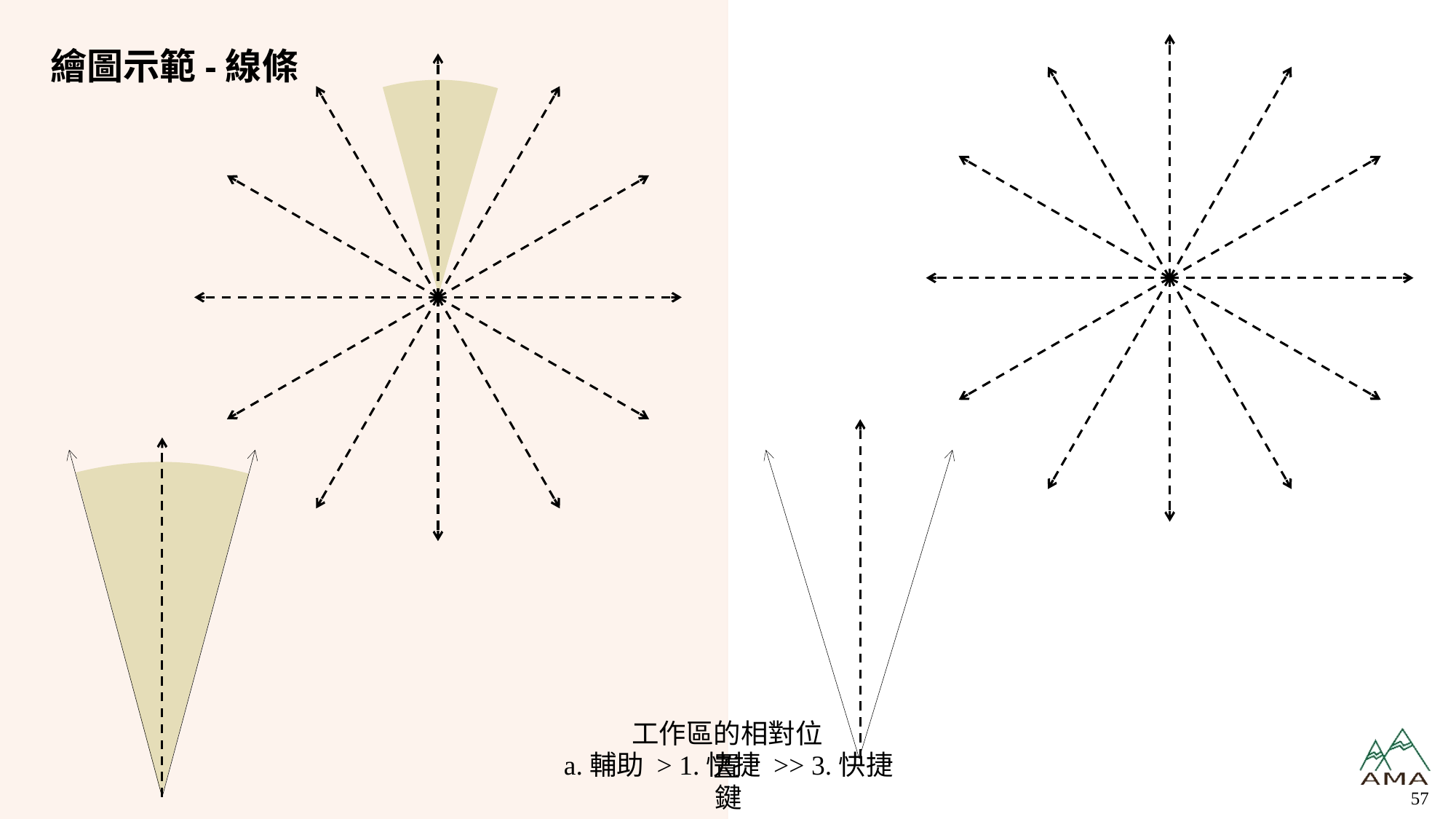

# 繪圖示範-線條

工作區的相對位置
a.輔助 > 1.快捷 >> 3.快捷鍵
57